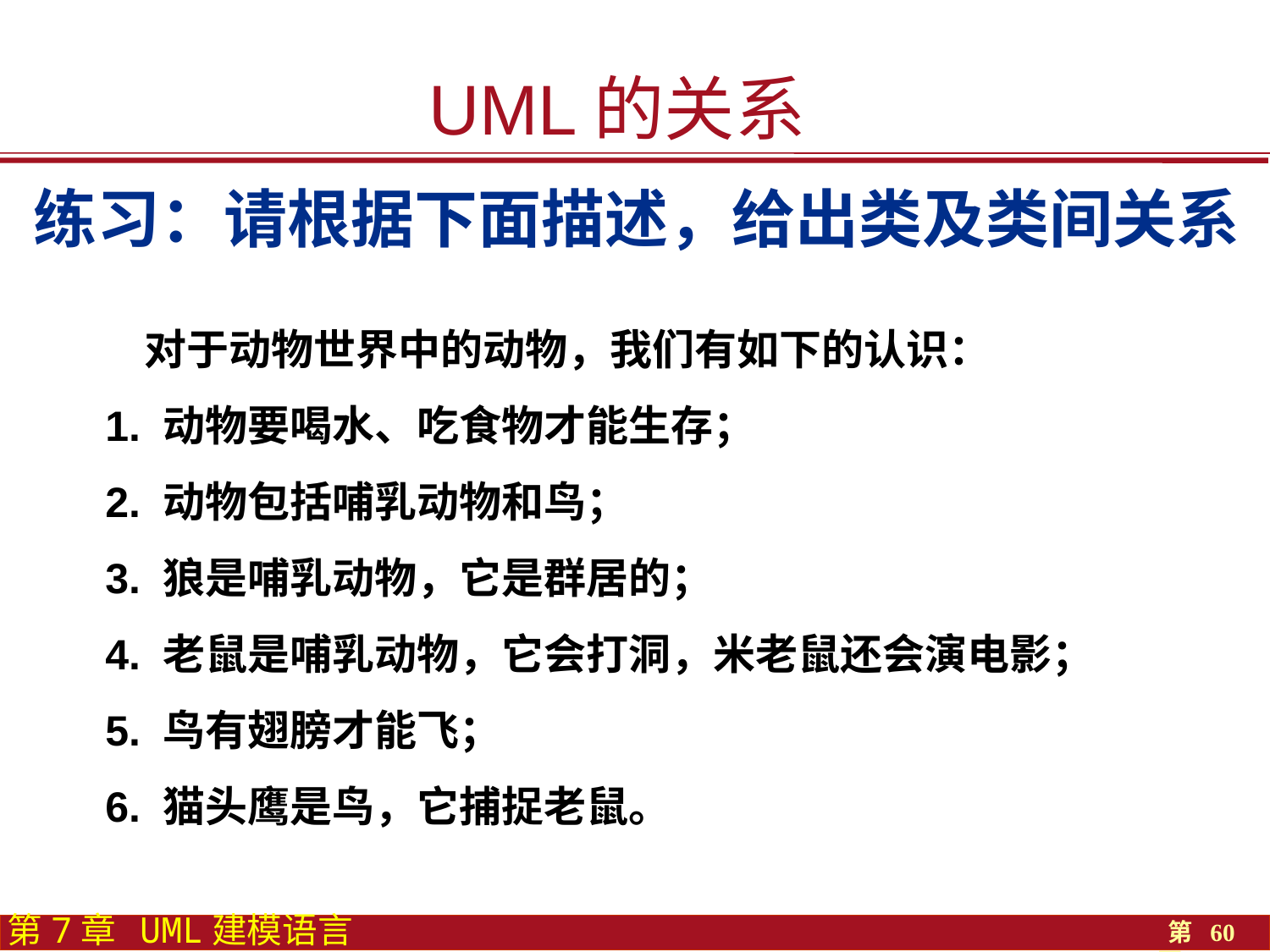

UML的关系
练习：请根据下面描述，给出类及类间关系
   对于动物世界中的动物，我们有如下的认识：
1. 动物要喝水、吃食物才能生存；
2. 动物包括哺乳动物和鸟；
3. 狼是哺乳动物，它是群居的；
4. 老鼠是哺乳动物，它会打洞，米老鼠还会演电影；
5. 鸟有翅膀才能飞；
6. 猫头鹰是鸟，它捕捉老鼠。